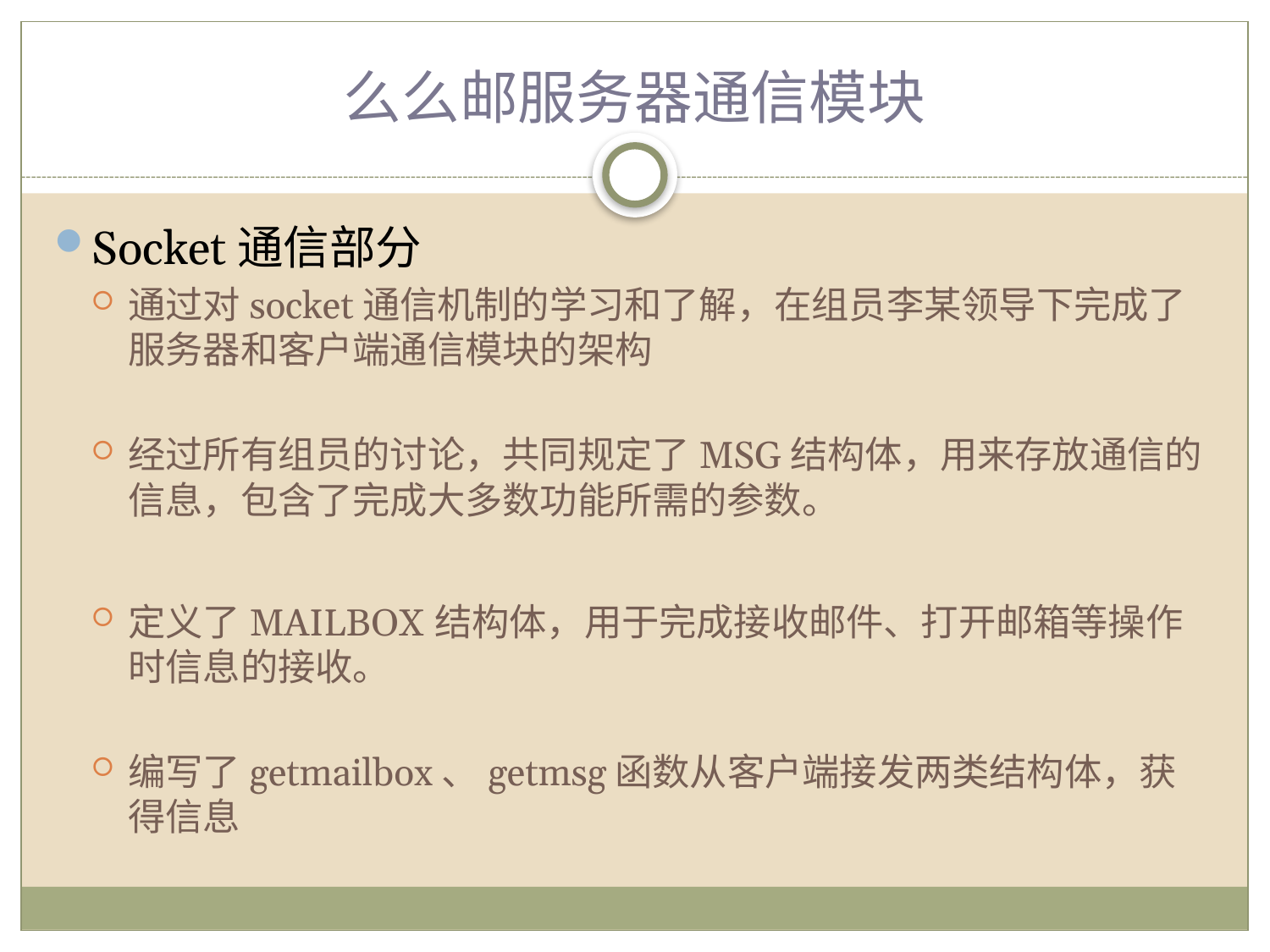

# 么么邮服务器通信模块
Socket通信部分
通过对socket通信机制的学习和了解，在组员李某领导下完成了服务器和客户端通信模块的架构

经过所有组员的讨论，共同规定了MSG结构体，用来存放通信的信息，包含了完成大多数功能所需的参数。

定义了MAILBOX结构体，用于完成接收邮件、打开邮箱等操作时信息的接收。

编写了getmailbox、getmsg函数从客户端接发两类结构体，获得信息